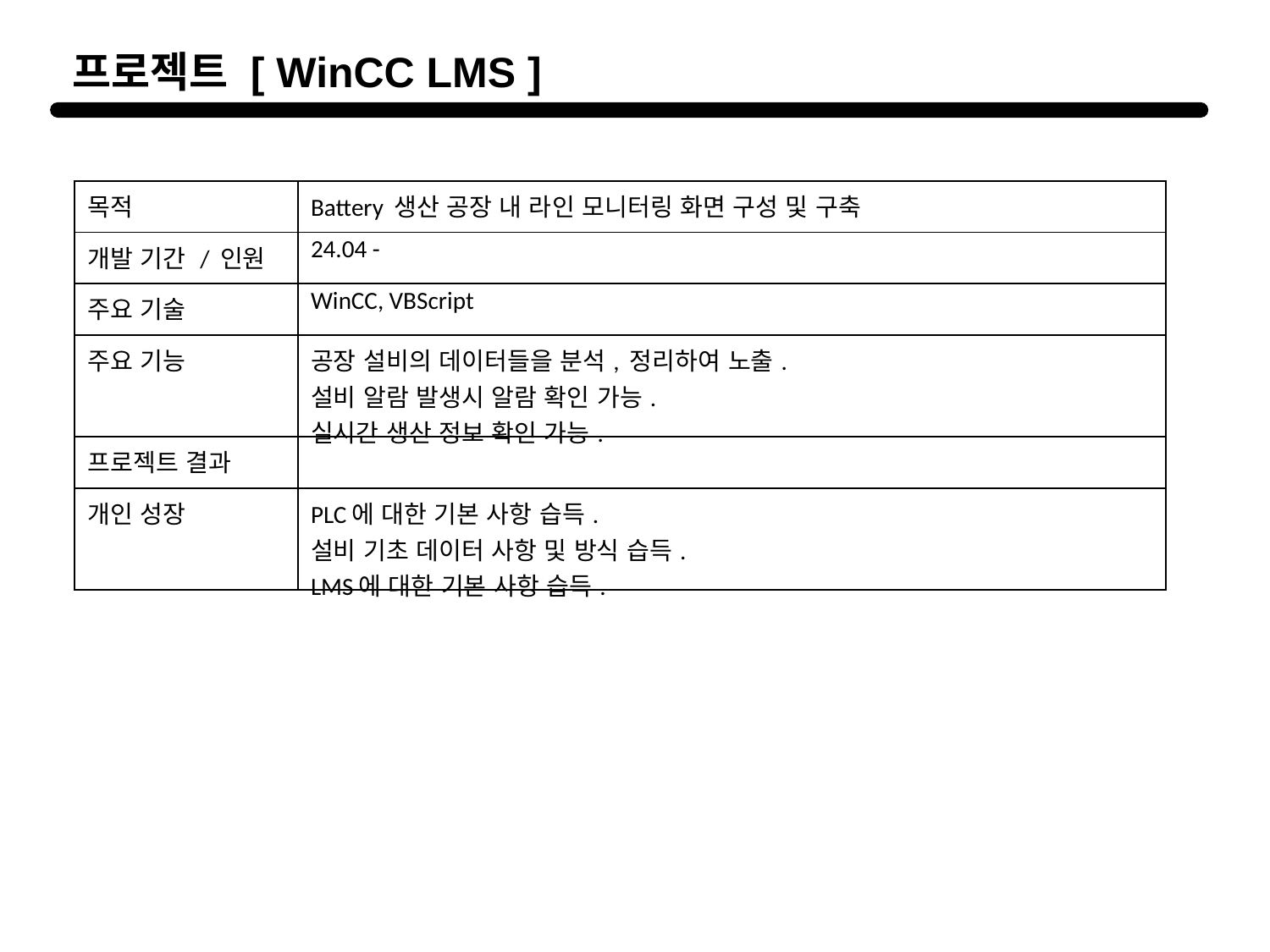

프로젝트 [ WinCC LMS ]

| 목적 | Battery 생산 공장 내 라인 모니터링 화면 구성 및 구축 |
| --- | --- |
| 개발 기간 / 인원 | 24.04 - |
| 주요 기술 | WinCC, VBScript |
| 주요 기능 | 공장 설비의 데이터들을 분석, 정리하여 노출. 설비 알람 발생시 알람 확인 가능. 실시간 생산 정보 확인 가능. |
| 프로젝트 결과 |  |
| 개인 성장 | PLC에 대한 기본 사항 습득. 설비 기초 데이터 사항 및 방식 습득. LMS에 대한 기본 사항 습득. |